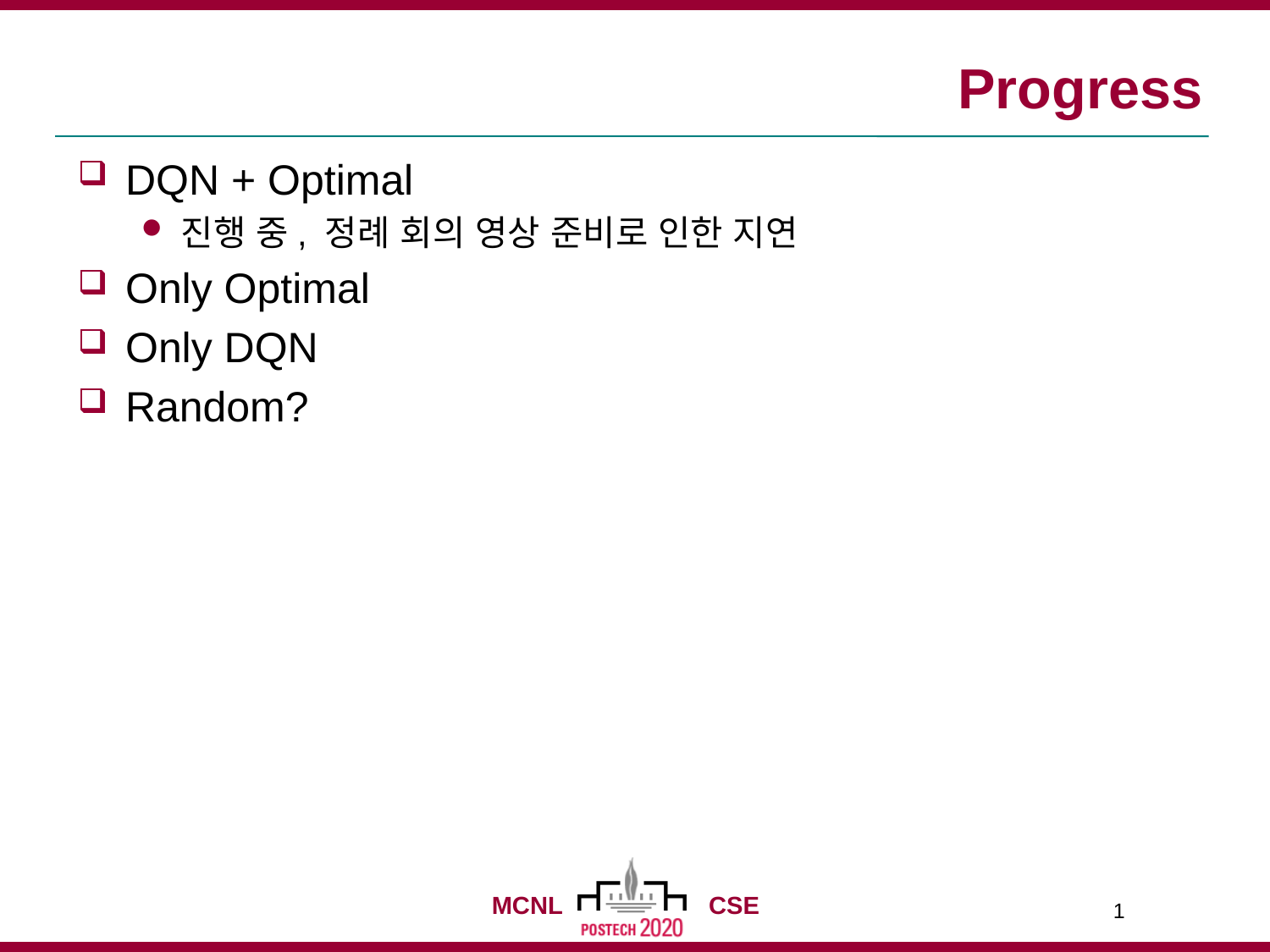

# Progress
DQN + Optimal
진행 중, 정례 회의 영상 준비로 인한 지연
Only Optimal
Only DQN
Random?

1